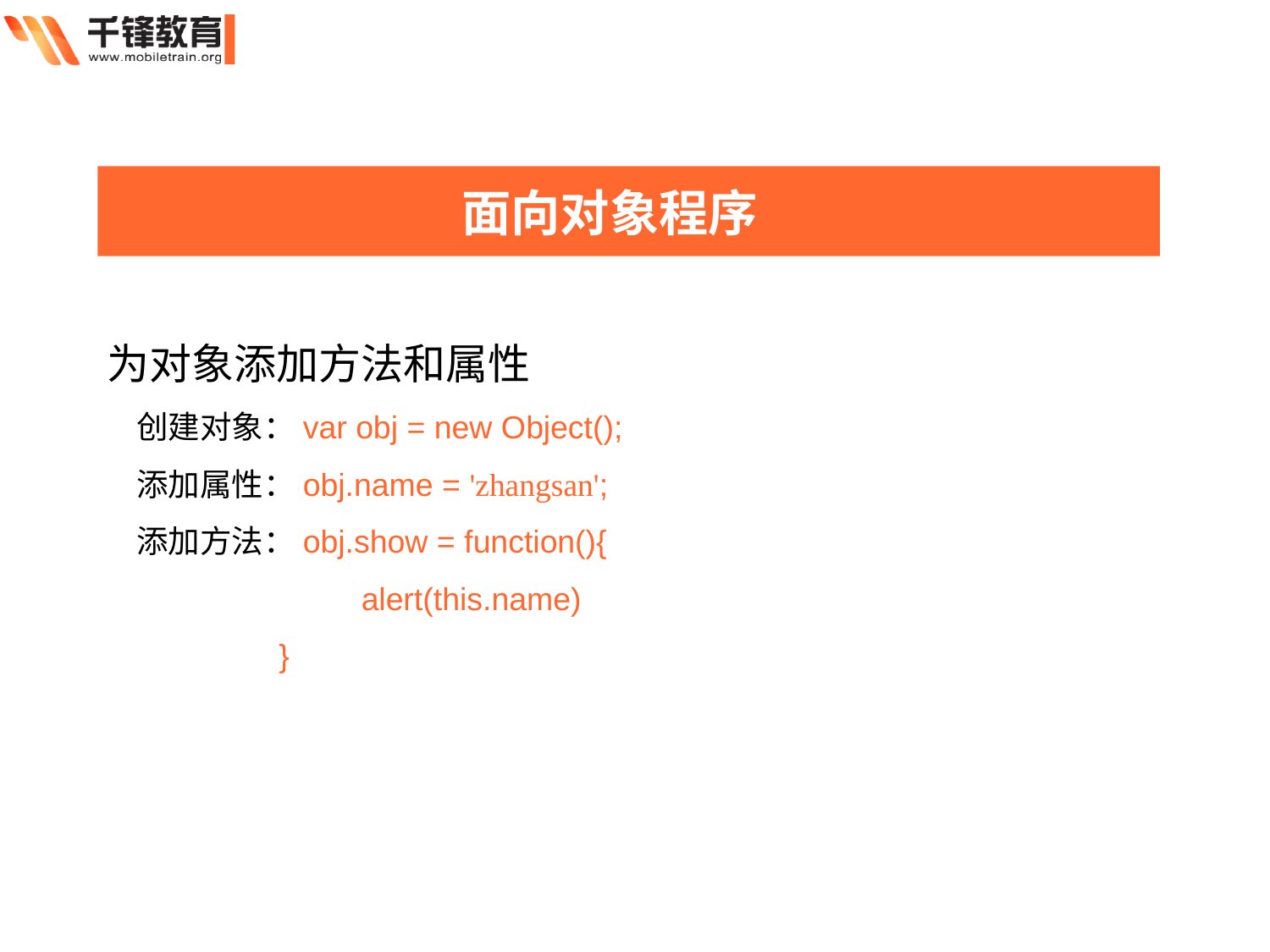

面向对象程序
为对象添加方法和属性
   创建对象：var obj = new Object();
   添加属性：obj.name = 'zhangsan';
   添加方法：obj.show = function(){
		alert(this.name)
	     }